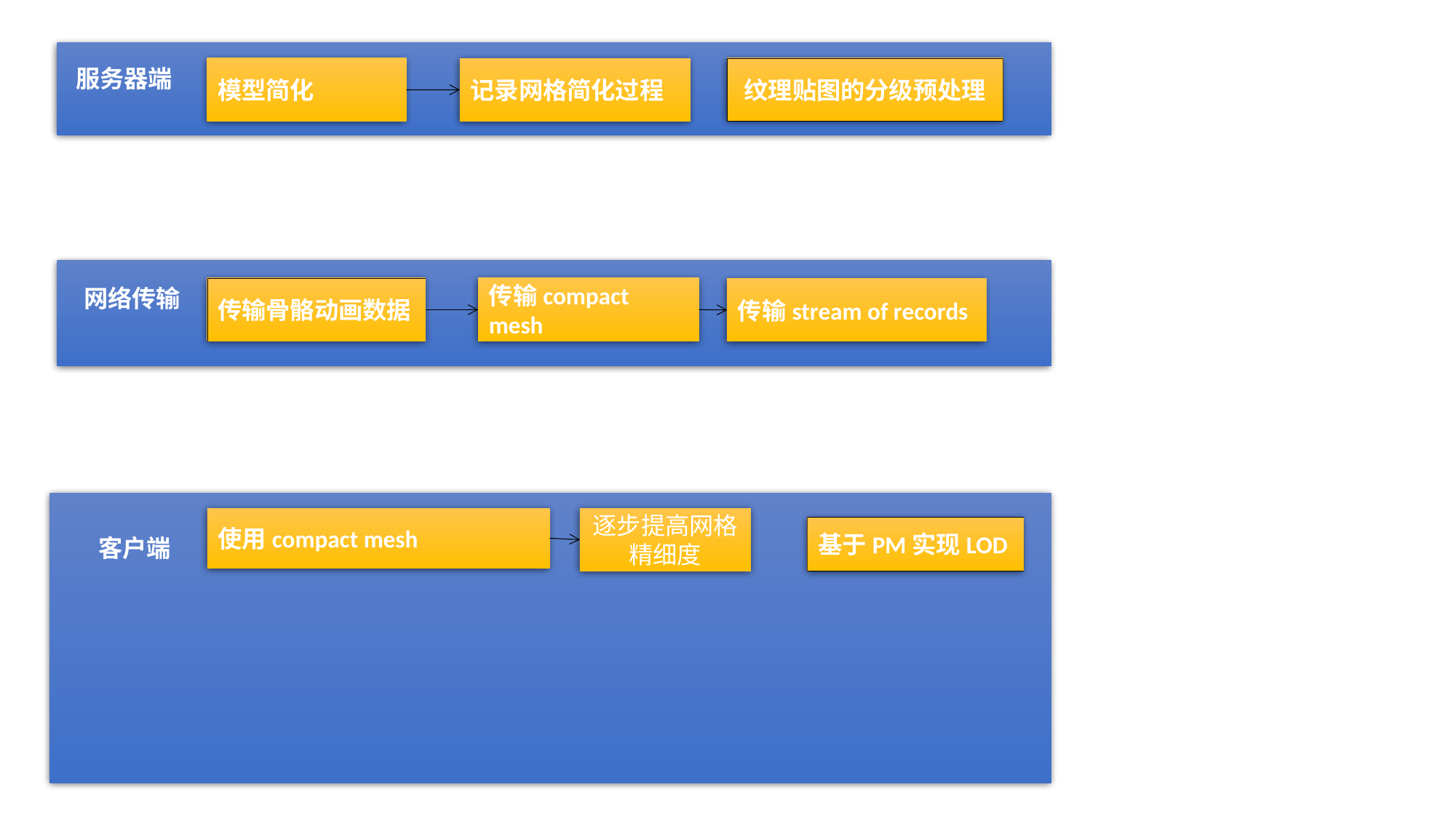

服务器端
模型简化
记录网格简化过程
纹理贴图的分级预处理

网络传输
传输骨骼动画数据
传输compact mesh
传输stream of records

使用compact mesh
逐步提高网格精细度
基于PM实现LOD
客户端